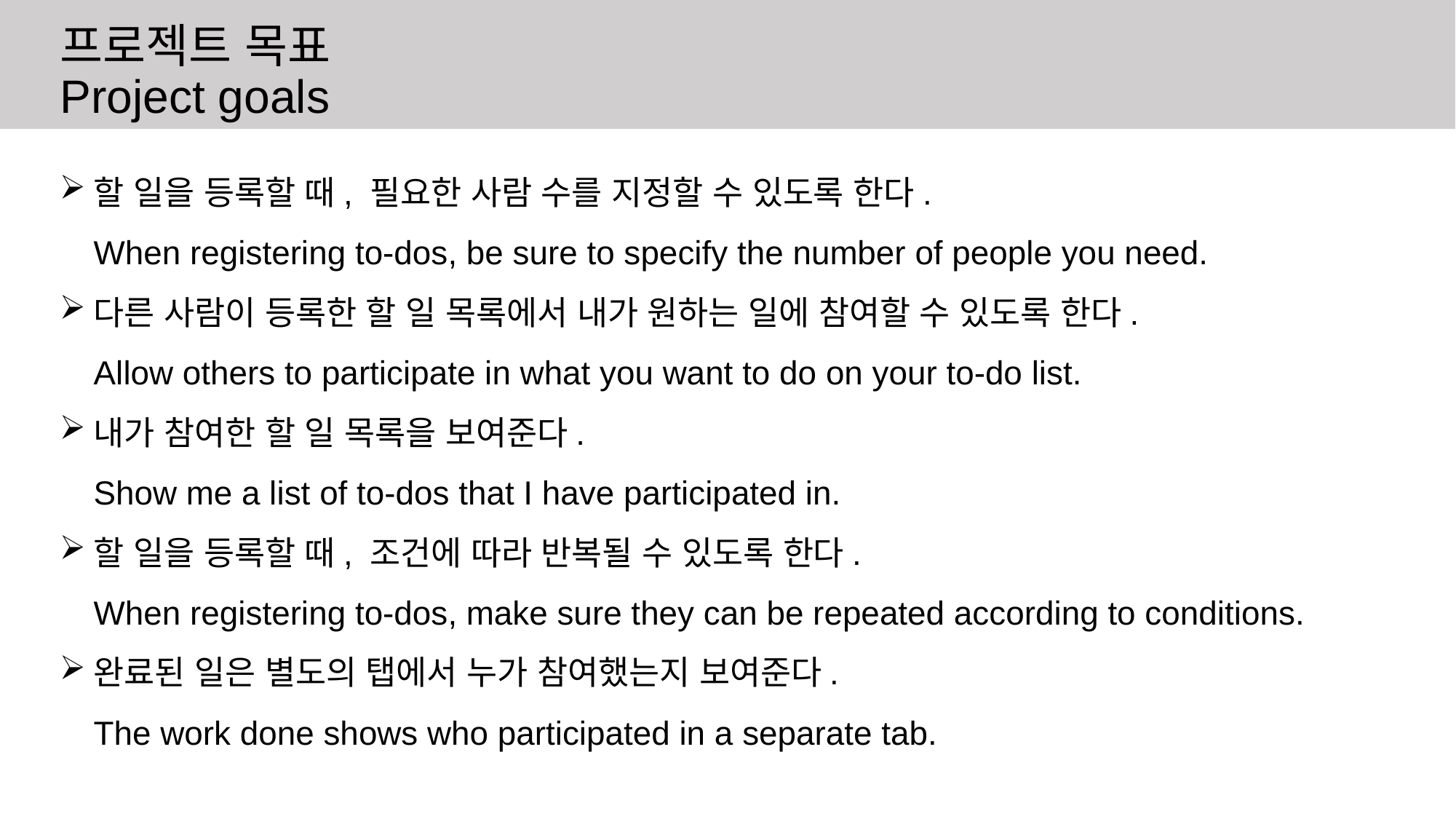

프로젝트 목표
Project goals
할 일을 등록할 때, 필요한 사람 수를 지정할 수 있도록 한다.
When registering to-dos, be sure to specify the number of people you need.
다른 사람이 등록한 할 일 목록에서 내가 원하는 일에 참여할 수 있도록 한다.
Allow others to participate in what you want to do on your to-do list.
내가 참여한 할 일 목록을 보여준다.
Show me a list of to-dos that I have participated in.
할 일을 등록할 때, 조건에 따라 반복될 수 있도록 한다.
When registering to-dos, make sure they can be repeated according to conditions.
완료된 일은 별도의 탭에서 누가 참여했는지 보여준다.
The work done shows who participated in a separate tab.